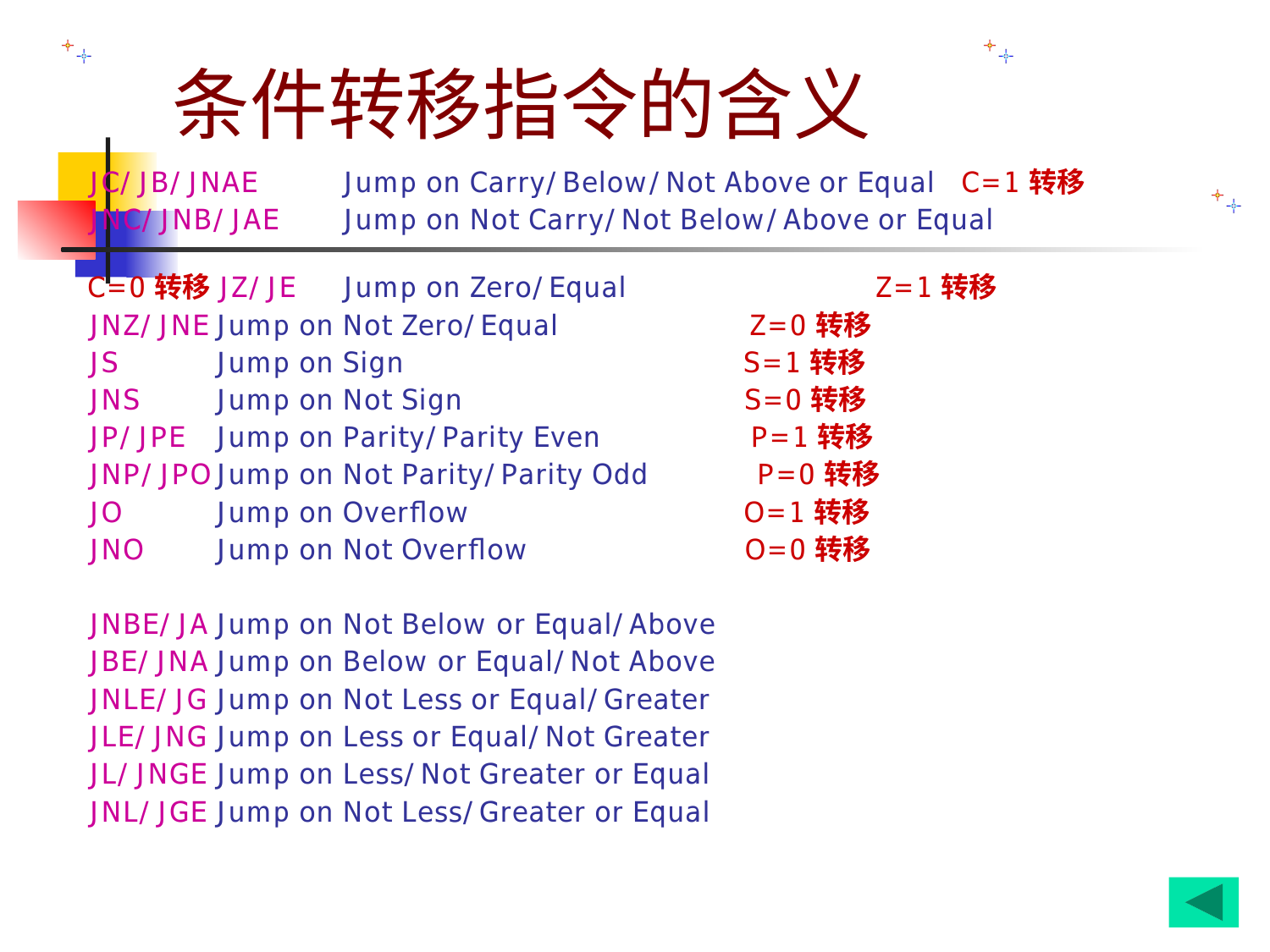

# 条件转移指令的含义
JC/JB/JNAE	Jump on Carry/Below/Not Above or Equal   C=1转移
JNC/JNB/JAE	Jump on Not Carry/Not Below/Above or Equal
                                                                                                             C=0转移JZ/JE	Jump on Zero/Equal                              Z=1转移
JNZ/JNE	Jump on Not Zero/Equal                       Z=0转移
JS	Jump on Sign                                         S=1转移
JNS	Jump on Not Sign                                  S=0转移
JP/JPE	Jump on Parity/Parity Even                  P=1转移
JNP/JPO	Jump on Not Parity/Parity Odd             P=0转移
JO	Jump on Overflow                                 O=1转移
JNO	Jump on Not Overflow                          O=0转移

JNBE/JA	Jump on Not Below or Equal/Above
JBE/JNA	Jump on Below or Equal/Not Above
JNLE/JG	Jump on Not Less or Equal/Greater
JLE/JNG	Jump on Less or Equal/Not Greater
JL/JNGE	Jump on Less/Not Greater or Equal
JNL/JGE	Jump on Not Less/Greater or Equal